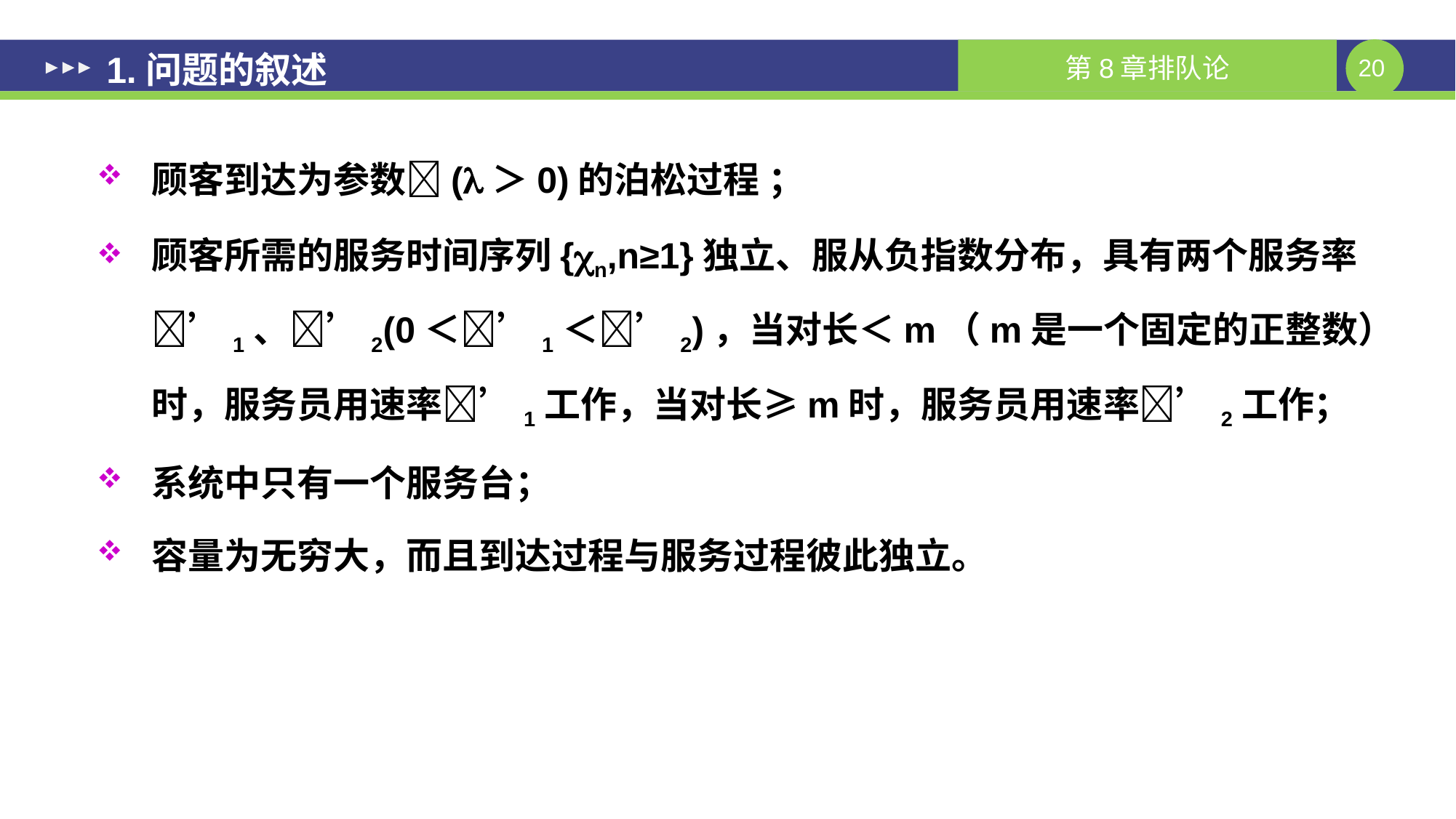

# 1.问题的叙述
顾客到达为参数λ(λ＞0)的泊松过程 ；
顾客所需的服务时间序列{χn,n≥1}独立、服从负指数分布，具有两个服务率μ’1、μ’2(0＜μ’1＜μ’2)，当对长＜m（m是一个固定的正整数）时，服务员用速率μ’1工作，当对长≥m时，服务员用速率μ’2工作；
系统中只有一个服务台；
容量为无穷大，而且到达过程与服务过程彼此独立。